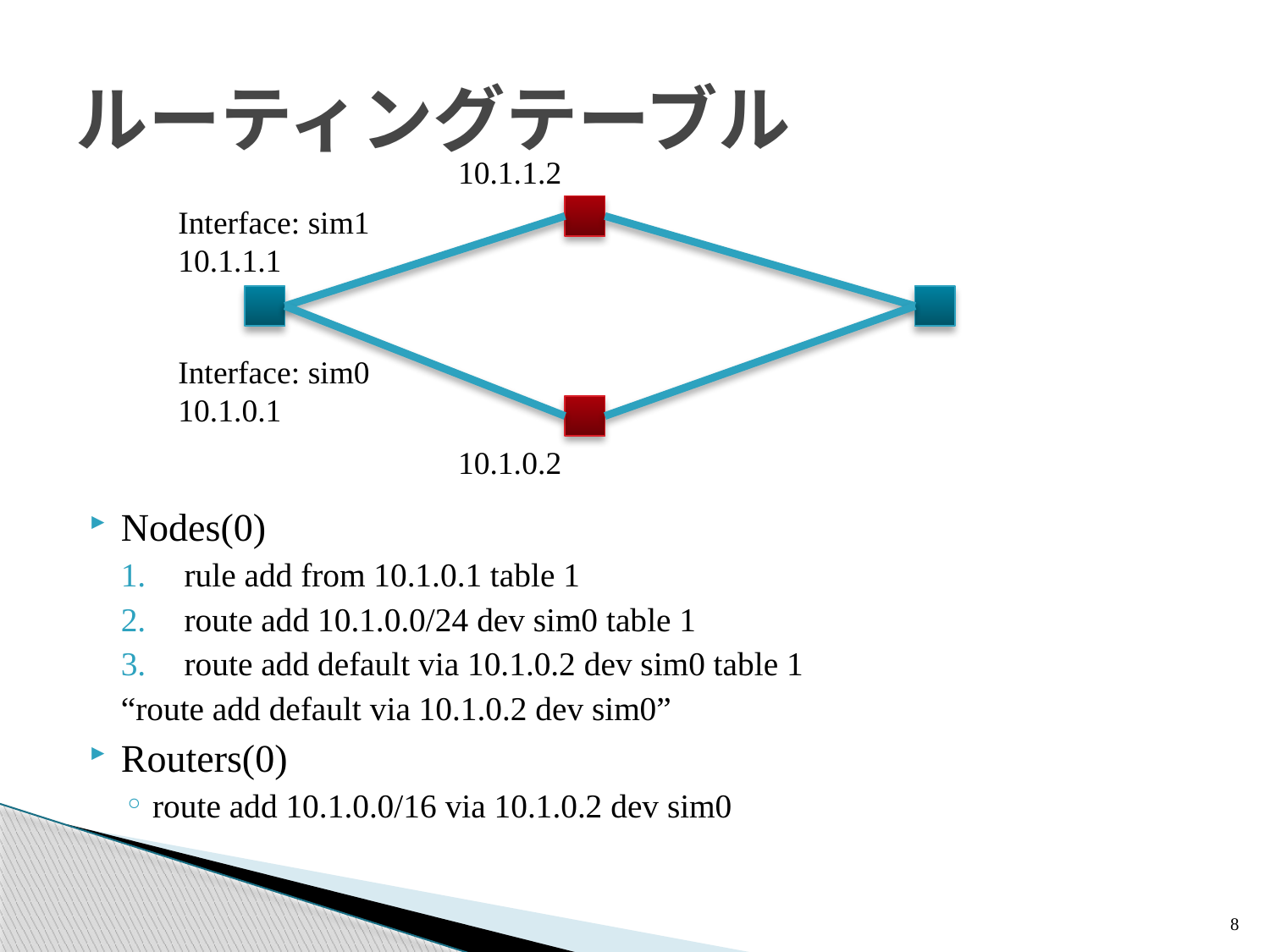

# ルーティングテーブル
10.1.1.2
Interface: sim1
10.1.1.1

Interface: sim0
10.1.0.1

10.1.0.2
Nodes(0)
rule add from 10.1.0.1 table 1
route add 10.1.0.0/24 dev sim0 table 1
route add default via 10.1.0.2 dev sim0 table 1
“route add default via 10.1.0.2 dev sim0”
Routers(0)
route add 10.1.0.0/16 via 10.1.0.2 dev sim0

8